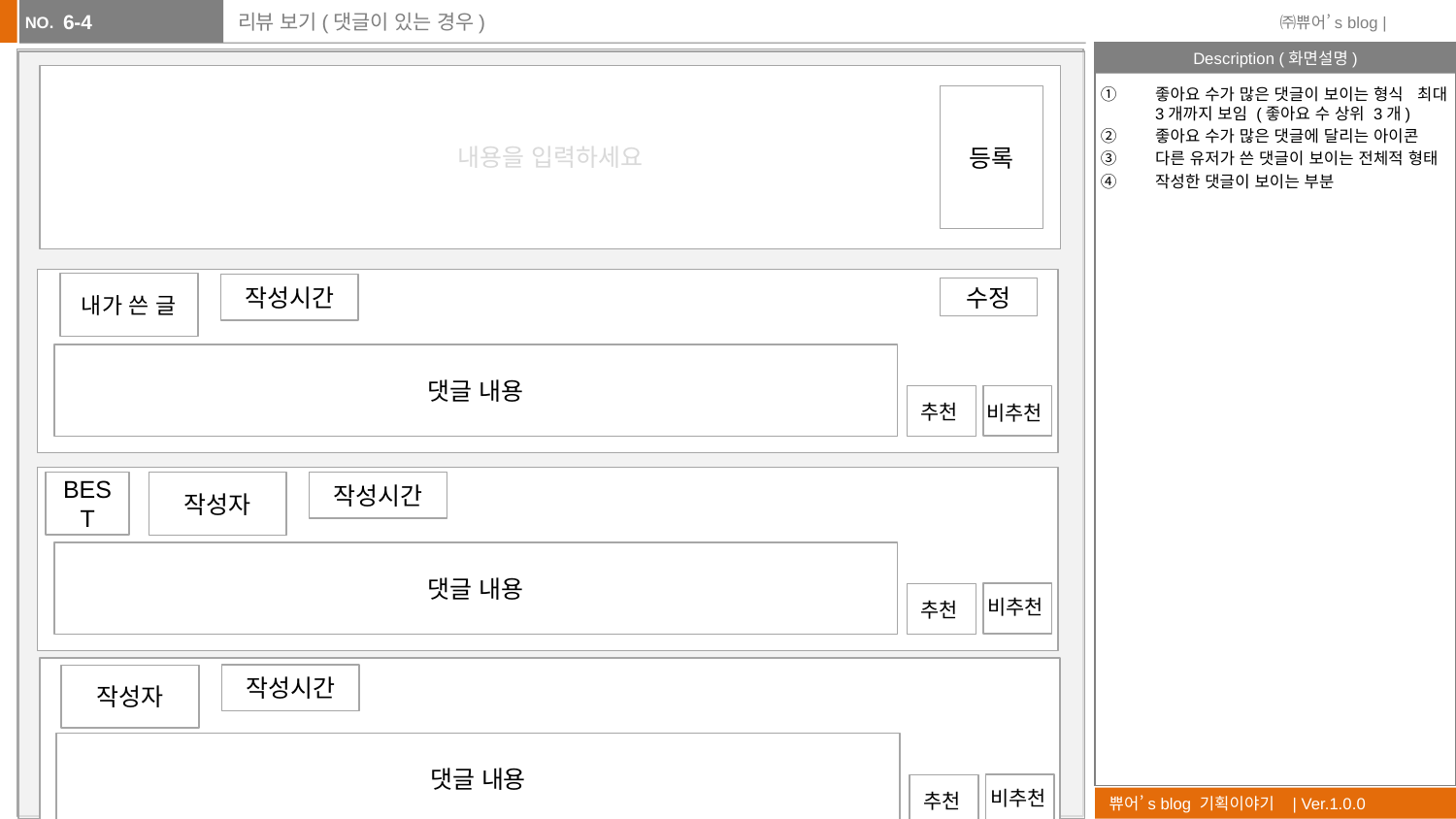

6-4
# 리뷰 보기(댓글이 있는 경우)

내용을 입력하세요
등록

내가 쓴 글
작성시간
댓글 내용

추천
수정
비추천

BEST
작성자
작성시간
댓글 내용
비추천

비추천
추천

작성자
작성시간
댓글 내용
비추천

비추천
추천
좋아요 수가 많은 댓글이 보이는 형식   최대 3개까지 보임 (좋아요 수 상위 3개)
좋아요 수가 많은 댓글에 달리는 아이콘
다른 유저가 쓴 댓글이 보이는 전체적 형태
작성한 댓글이 보이는 부분